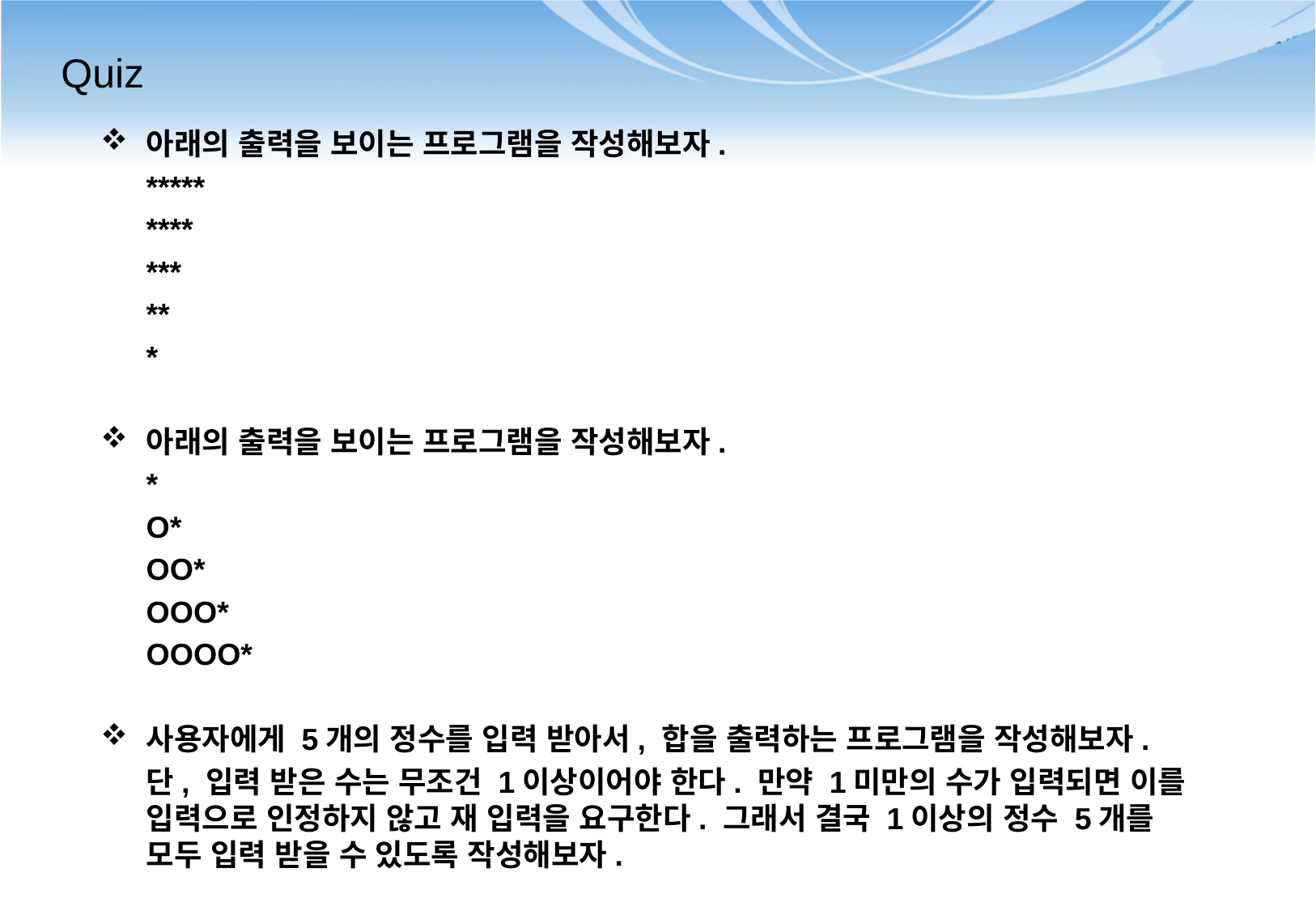

# Quiz
아래의 출력을 보이는 프로그램을 작성해보자.
	*****
	****
	***
	**
	*

아래의 출력을 보이는 프로그램을 작성해보자.
	*
	O*
	OO*
	OOO*
	OOOO*

사용자에게 5개의 정수를 입력 받아서, 합을 출력하는 프로그램을 작성해보자.
	단, 입력 받은 수는 무조건 1이상이어야 한다. 만약 1미만의 수가 입력되면 이를 입력으로 인정하지 않고 재 입력을 요구한다. 그래서 결국 1이상의 정수 5개를 모두 입력 받을 수 있도록 작성해보자.